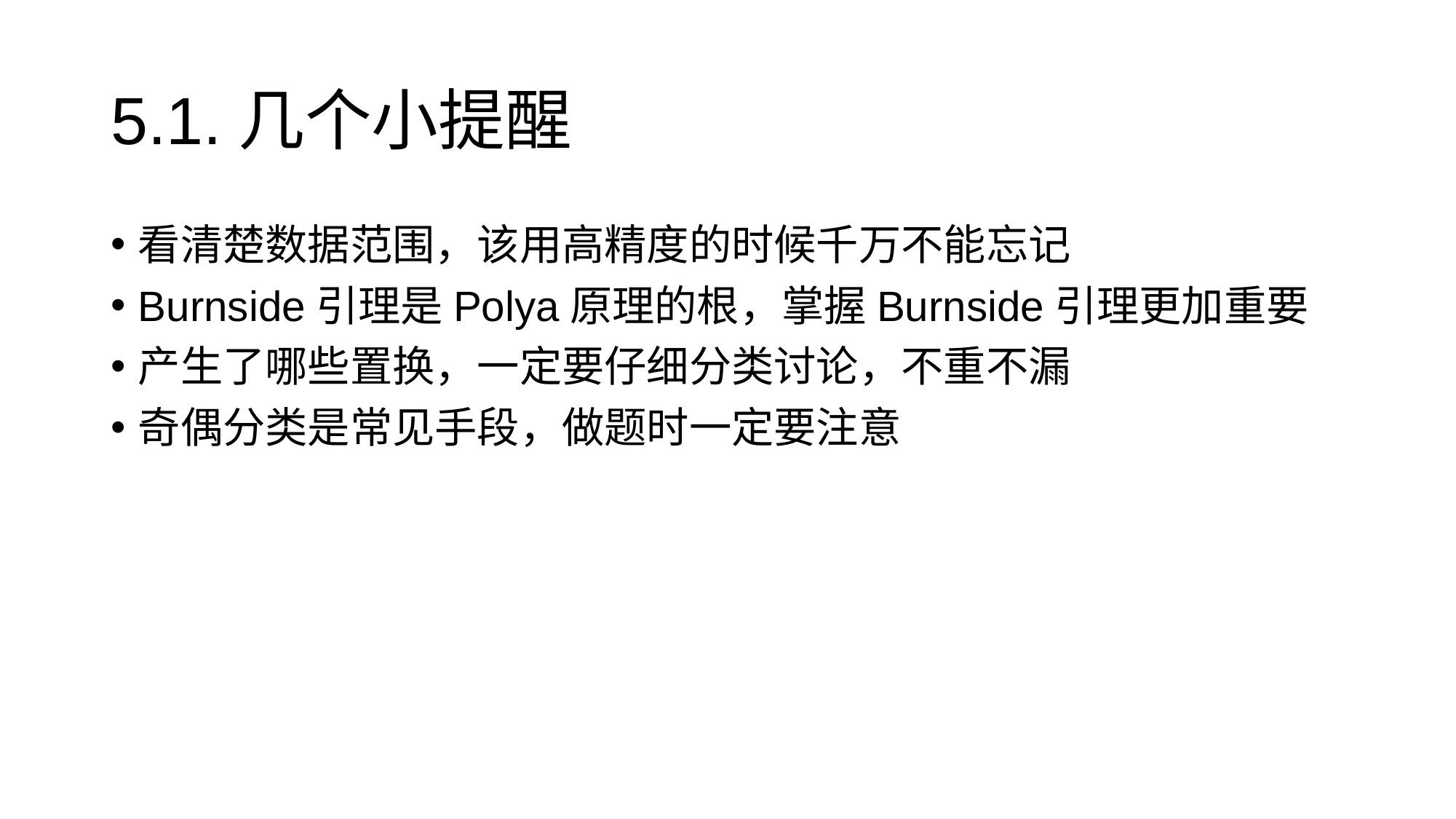

# 5.1.几个小提醒
看清楚数据范围，该用高精度的时候千万不能忘记
Burnside引理是Polya原理的根，掌握Burnside引理更加重要
产生了哪些置换，一定要仔细分类讨论，不重不漏
奇偶分类是常见手段，做题时一定要注意